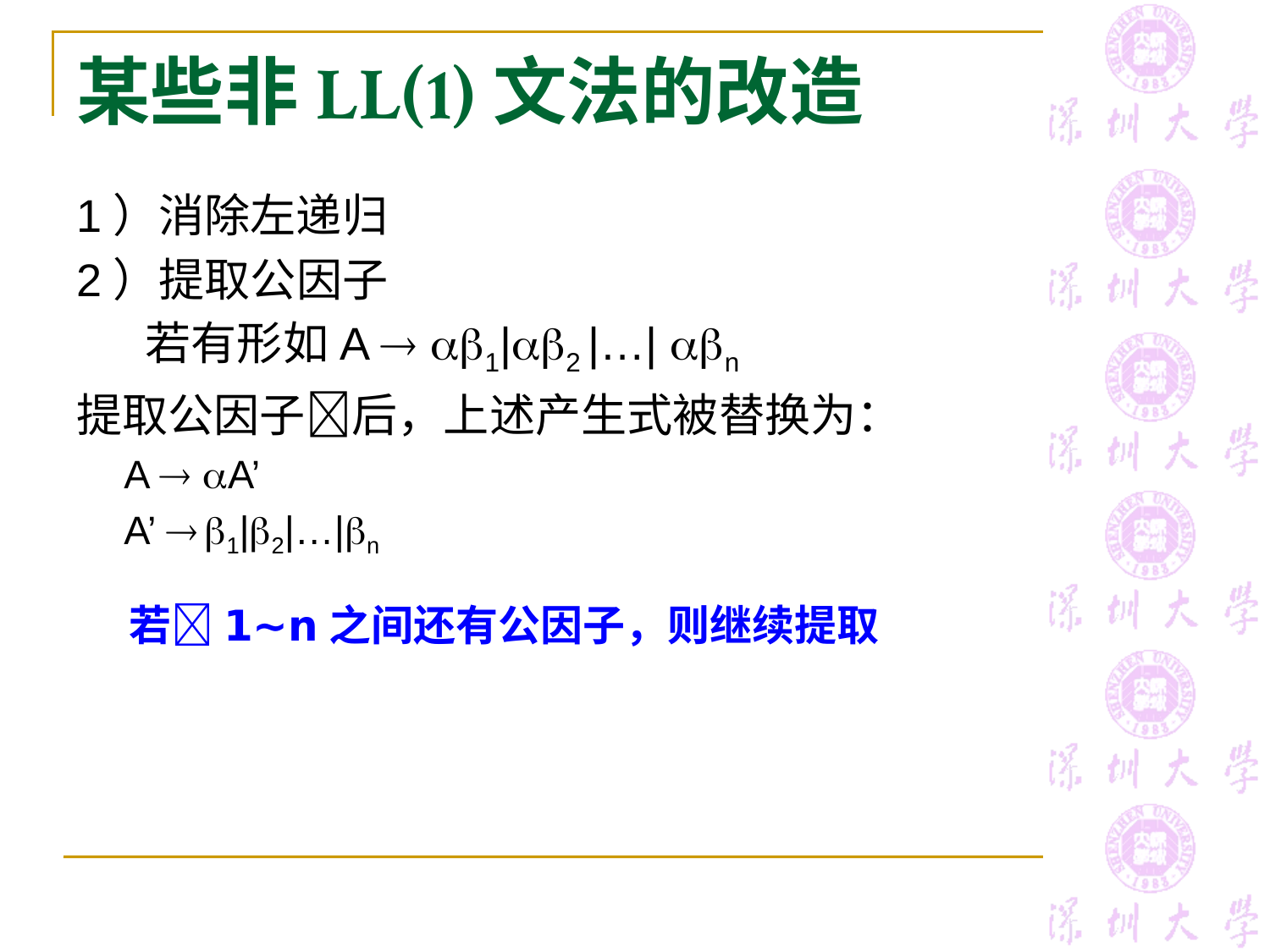

# 某些非LL(1)文法的改造
1）消除左递归
2）提取公因子
	 若有形如A → αβ1|αβ2 |…| αβn
提取公因子α后，上述产生式被替换为：
A → αA’
A’ → β1|β2|…|βn

若β1~n之间还有公因子，则继续提取